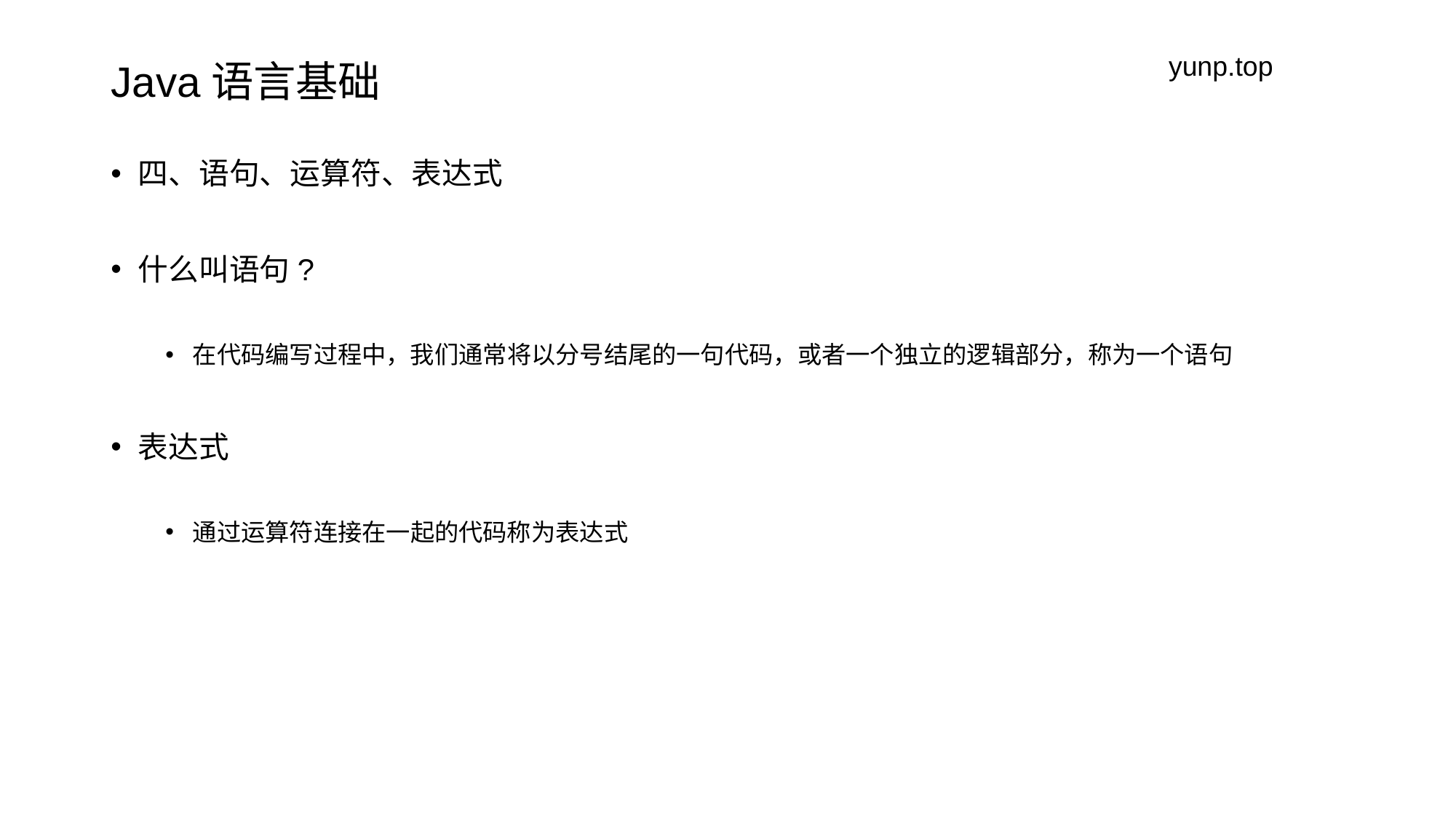

# Java语言基础
yunp.top
四、语句、运算符、表达式

什么叫语句?

在代码编写过程中，我们通常将以分号结尾的一句代码，或者一个独立的逻辑部分，称为一个语句

表达式

通过运算符连接在一起的代码称为表达式